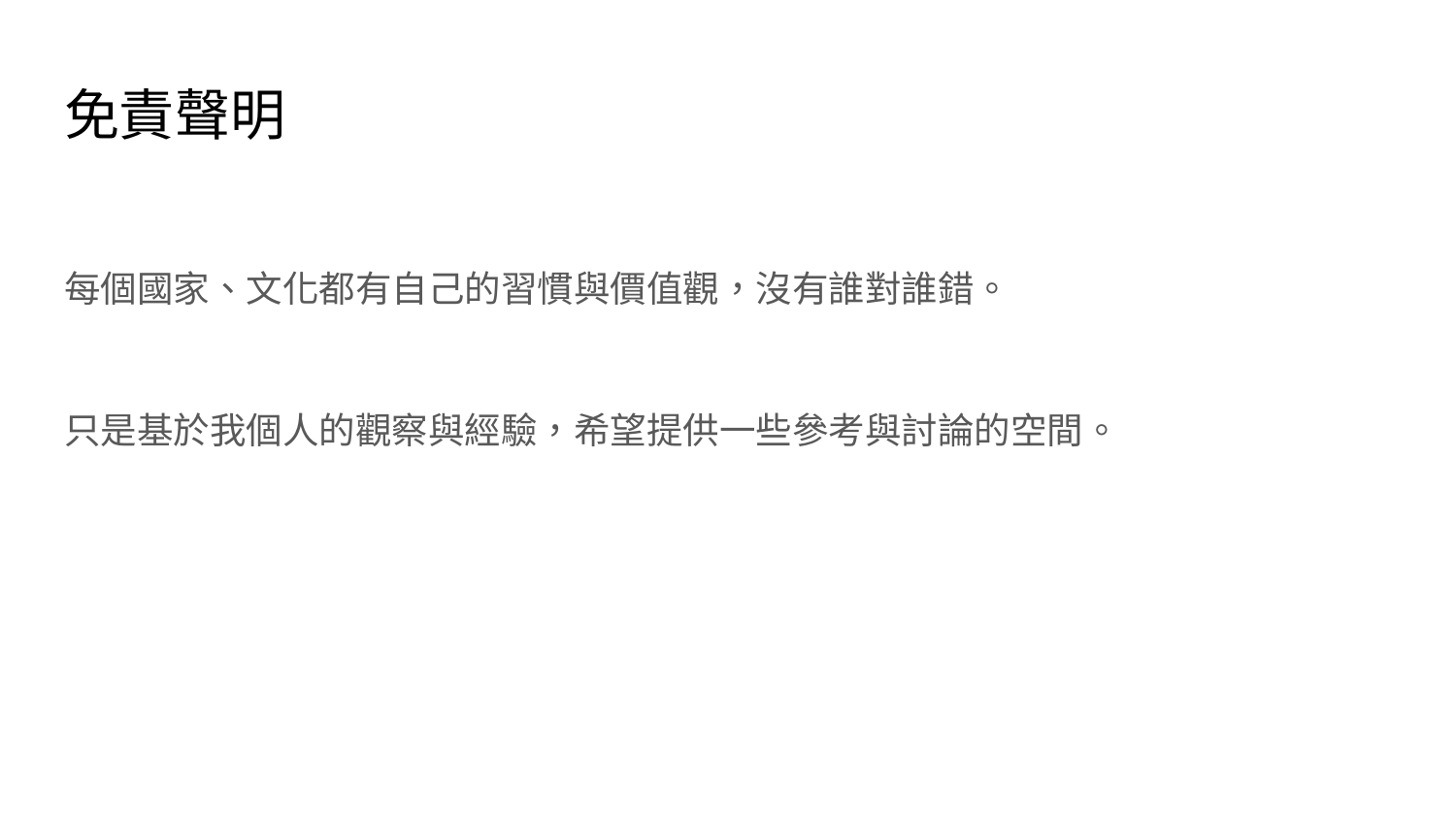

# 免責聲明

每個國家、文化都有自己的習慣與價值觀，沒有誰對誰錯。

只是基於我個人的觀察與經驗，希望提供一些參考與討論的空間。